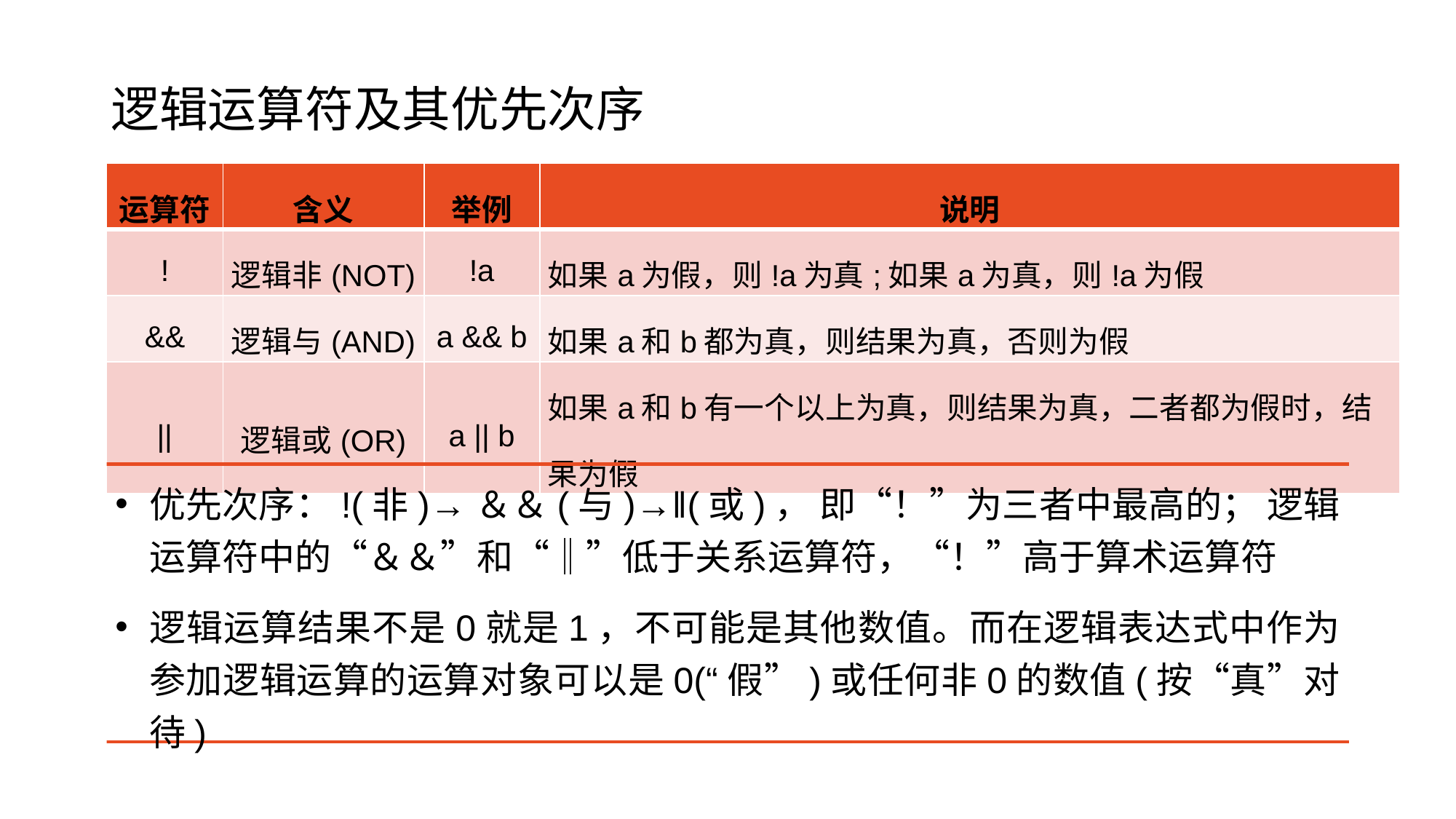

# 逻辑运算符及其优先次序
| 运算符 | 含义 | 举例 | 说明 |
| --- | --- | --- | --- |
| ! | 逻辑非(NOT) | !a | 如果a为假，则!a为真;如果a为真，则!a为假 |
| && | 逻辑与(AND) | a && b | 如果a和b都为真，则结果为真，否则为假 |
| || | 逻辑或(OR) | a || b | 如果a和b有一个以上为真，则结果为真，二者都为假时，结果为假 |
优先次序：!(非)→＆＆(与)→‖(或)， 即“！”为三者中最高的； 逻辑运算符中的“＆＆”和“‖”低于关系运算符，“！”高于算术运算符
逻辑运算结果不是0就是1，不可能是其他数值。而在逻辑表达式中作为参加逻辑运算的运算对象可以是0(“假”)或任何非0的数值(按“真”对待)